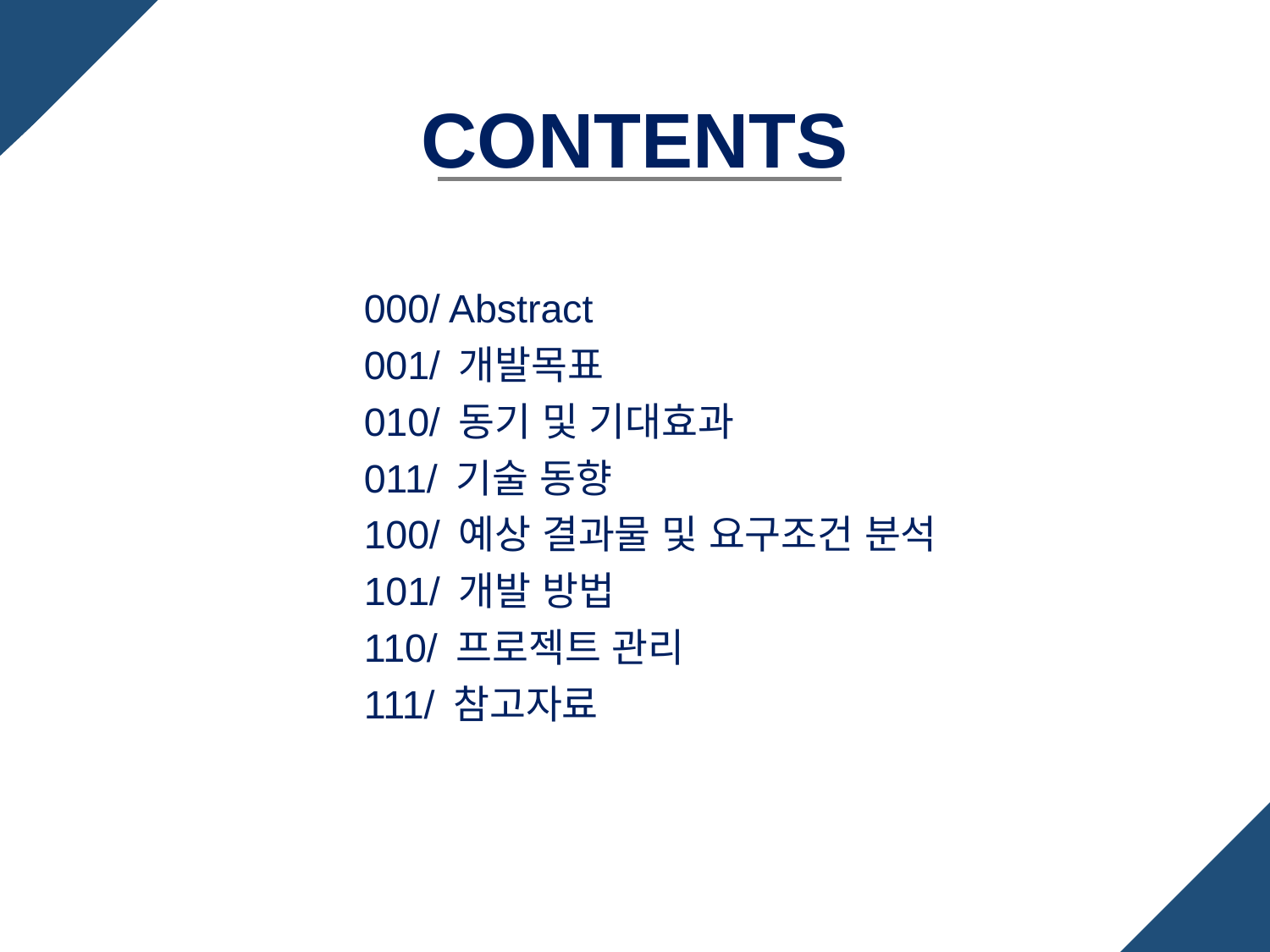

# CONTENTS
000/ Abstract
001/ 개발목표
010/ 동기 및 기대효과
011/ 기술 동향
100/ 예상 결과물 및 요구조건 분석
101/ 개발 방법
110/ 프로젝트 관리
111/ 참고자료